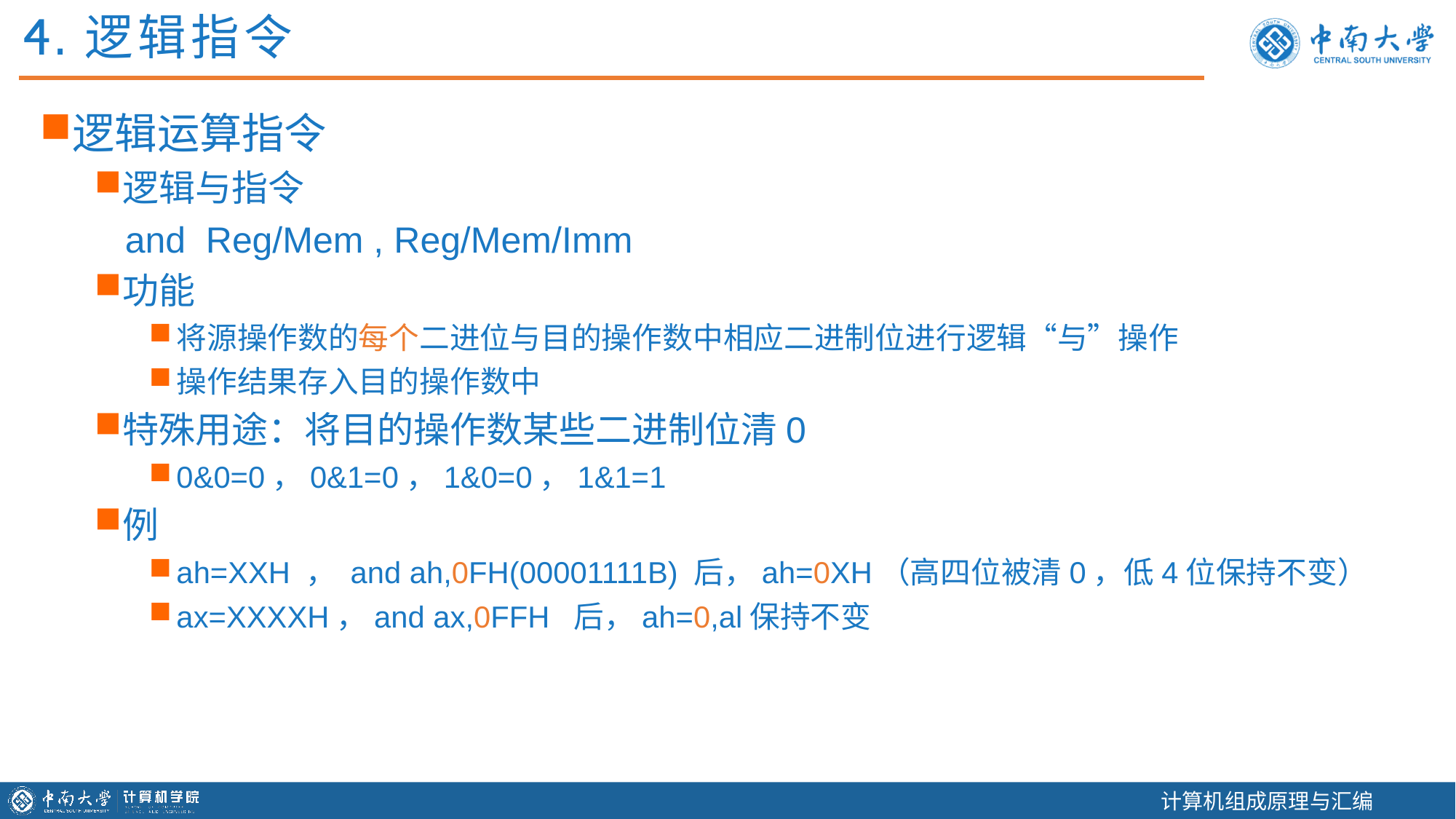

4.逻辑指令
逻辑运算指令
逻辑与指令
   and  Reg/Mem , Reg/Mem/Imm
功能
将源操作数的每个二进位与目的操作数中相应二进制位进行逻辑“与”操作
操作结果存入目的操作数中
特殊用途：将目的操作数某些二进制位清0
0&0=0，0&1=0，1&0=0，1&1=1
例
ah=XXH ， and ah,0FH(00001111B) 后，ah=0XH（高四位被清0，低4位保持不变）
ax=XXXXH，and ax,0FFH  后，ah=0,al保持不变

35